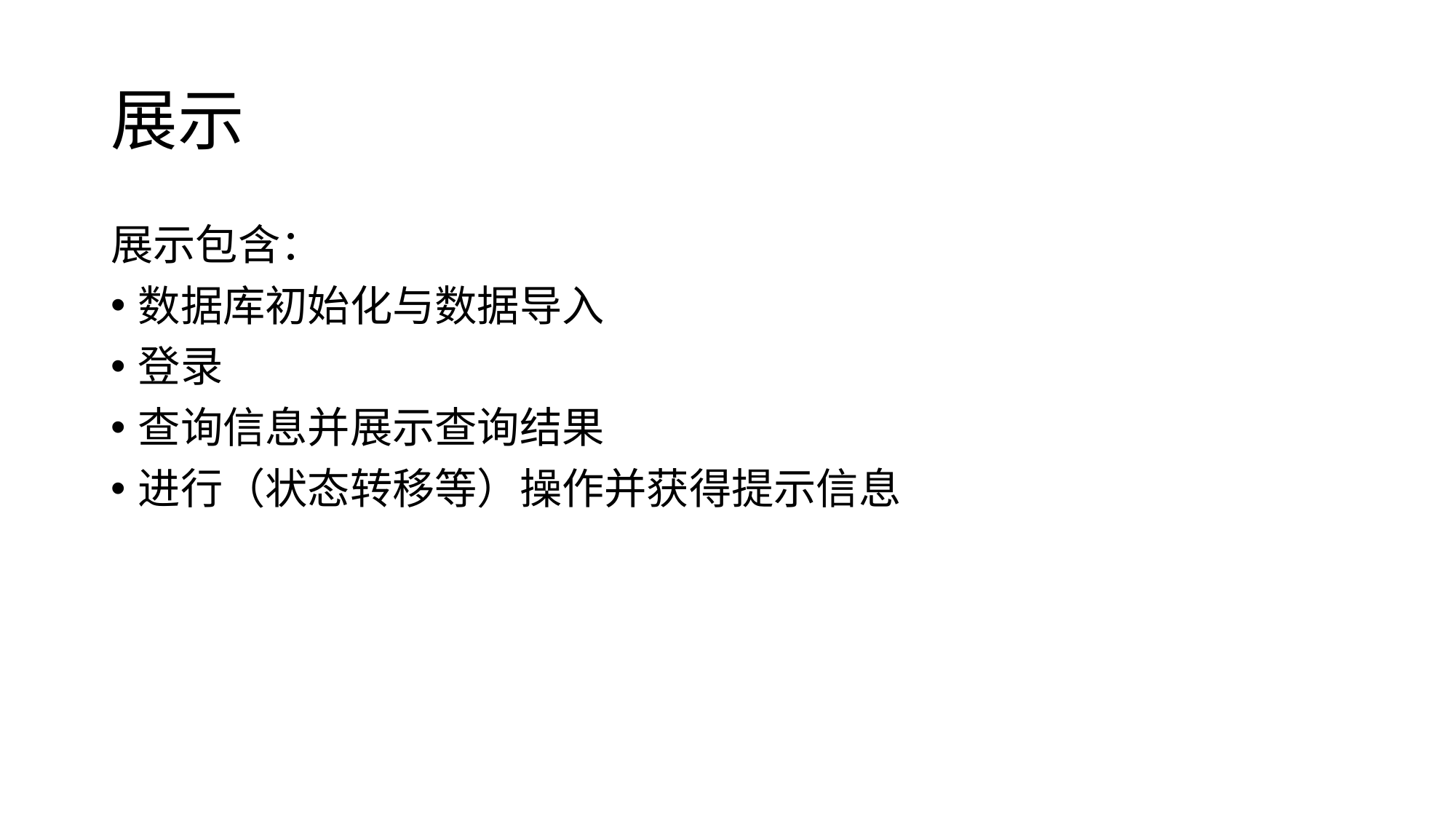

# 展示
展示包含：
数据库初始化与数据导入
登录
查询信息并展示查询结果
进行（状态转移等）操作并获得提示信息